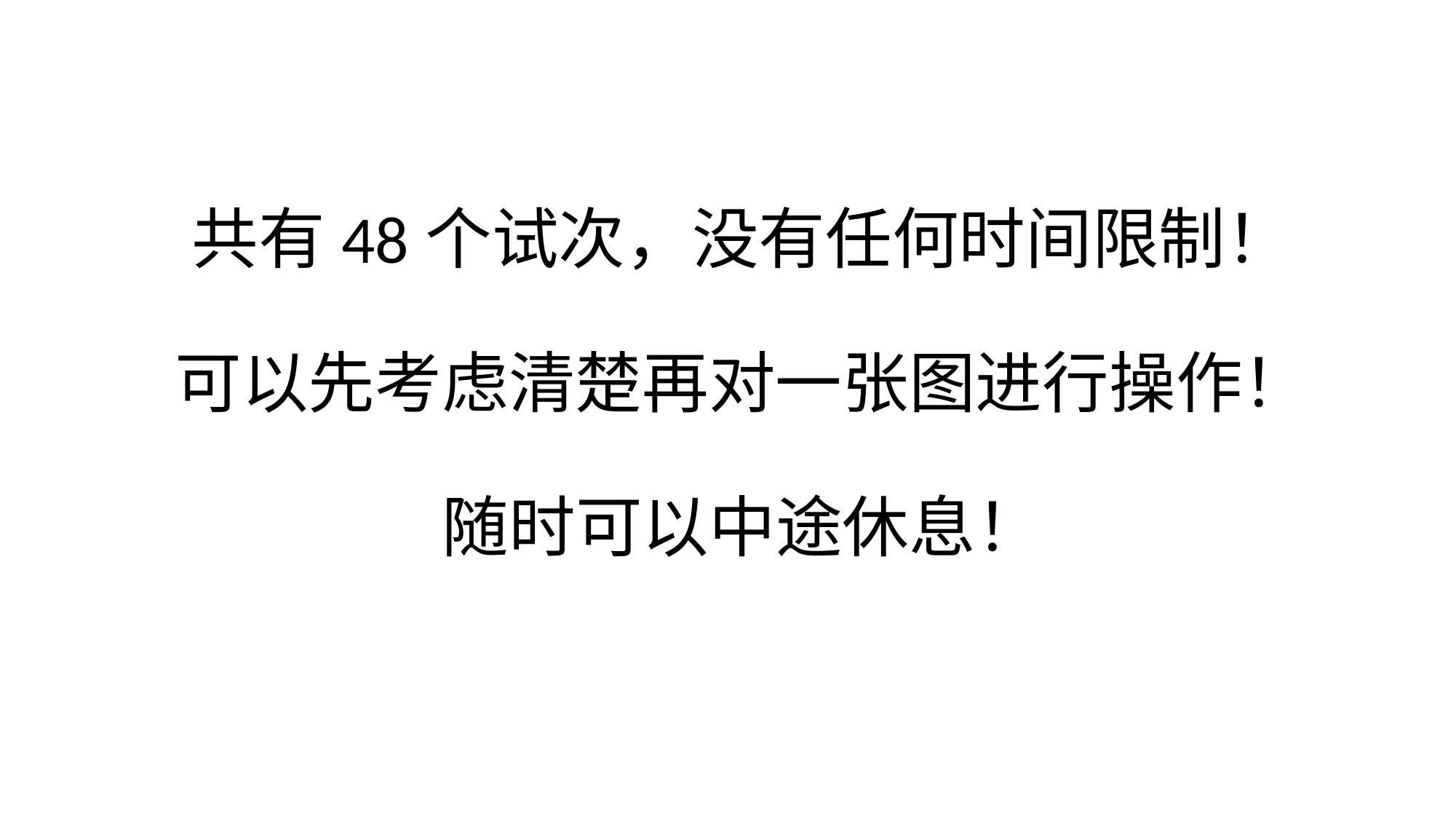

# 共有48个试次，没有任何时间限制！ 可以先考虑清楚再对一张图进行操作！ 随时可以中途休息！